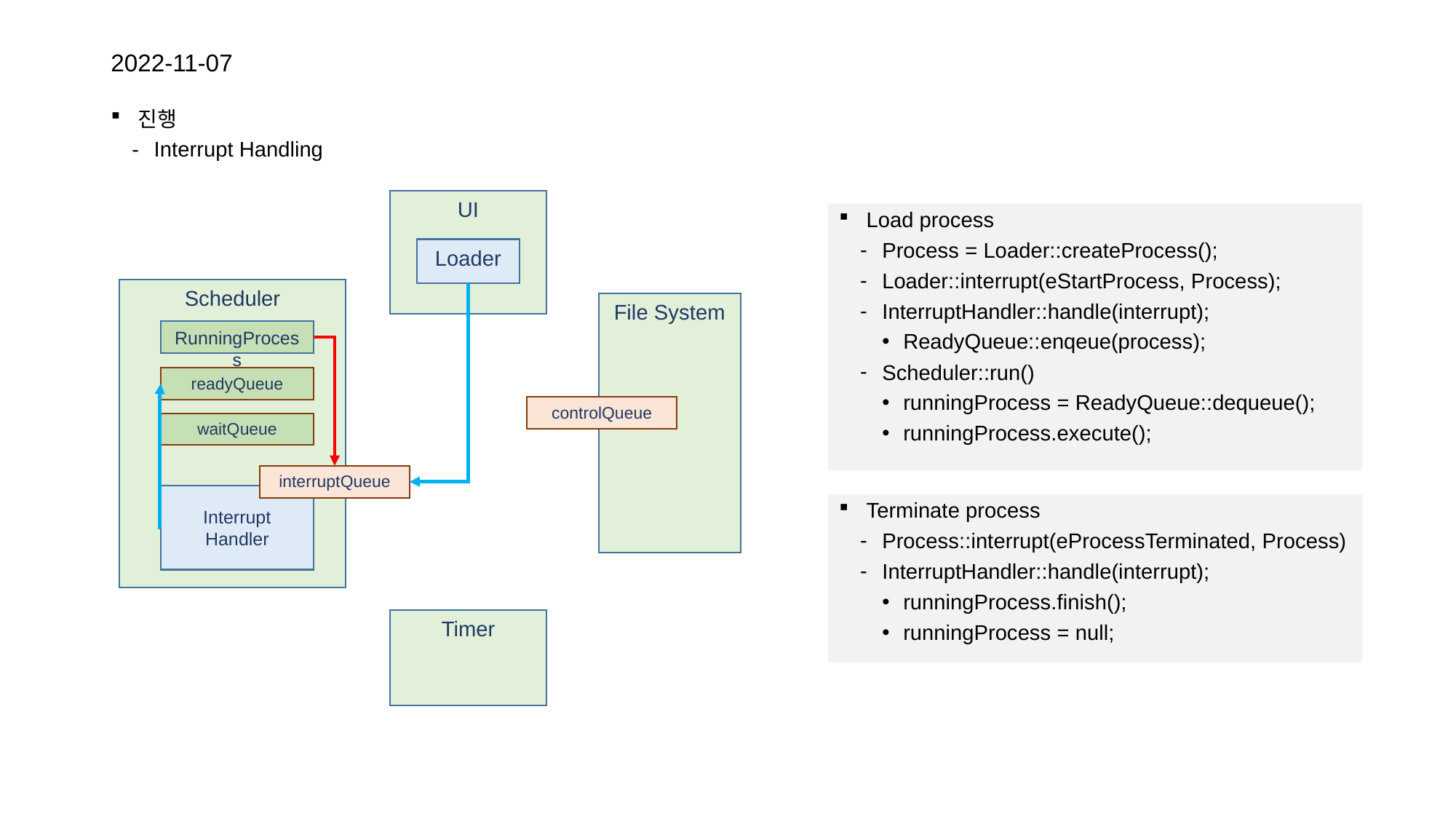

# 2022-11-07
진행
Interrupt Handling

UI
Load process
Process = Loader::createProcess();
Loader::interrupt(eStartProcess, Process);
InterruptHandler::handle(interrupt);
ReadyQueue::enqeue(process);
Scheduler::run()
runningProcess = ReadyQueue::dequeue();
runningProcess.execute();
Loader
Scheduler
File System
RunningProcess
readyQueue
controlQueue
waitQueue
interruptQueue
Interrupt Handler
Terminate process
Process::interrupt(eProcessTerminated, Process)
InterruptHandler::handle(interrupt);
runningProcess.finish();
runningProcess = null;
Timer